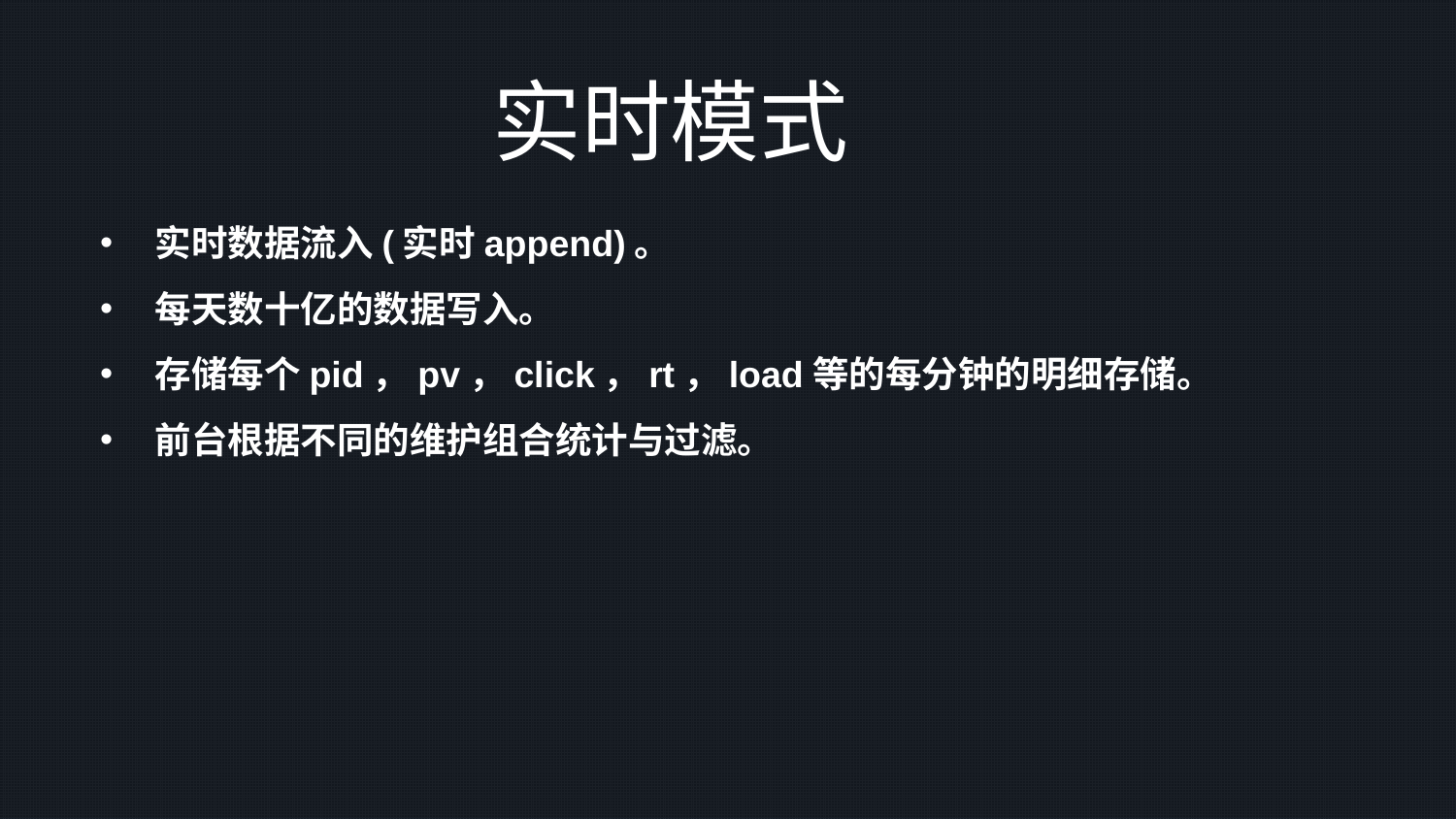

# 实时模式
实时数据流入(实时append)。
每天数十亿的数据写入。
存储每个pid，pv，click，rt，load等的每分钟的明细存储。
前台根据不同的维护组合统计与过滤。